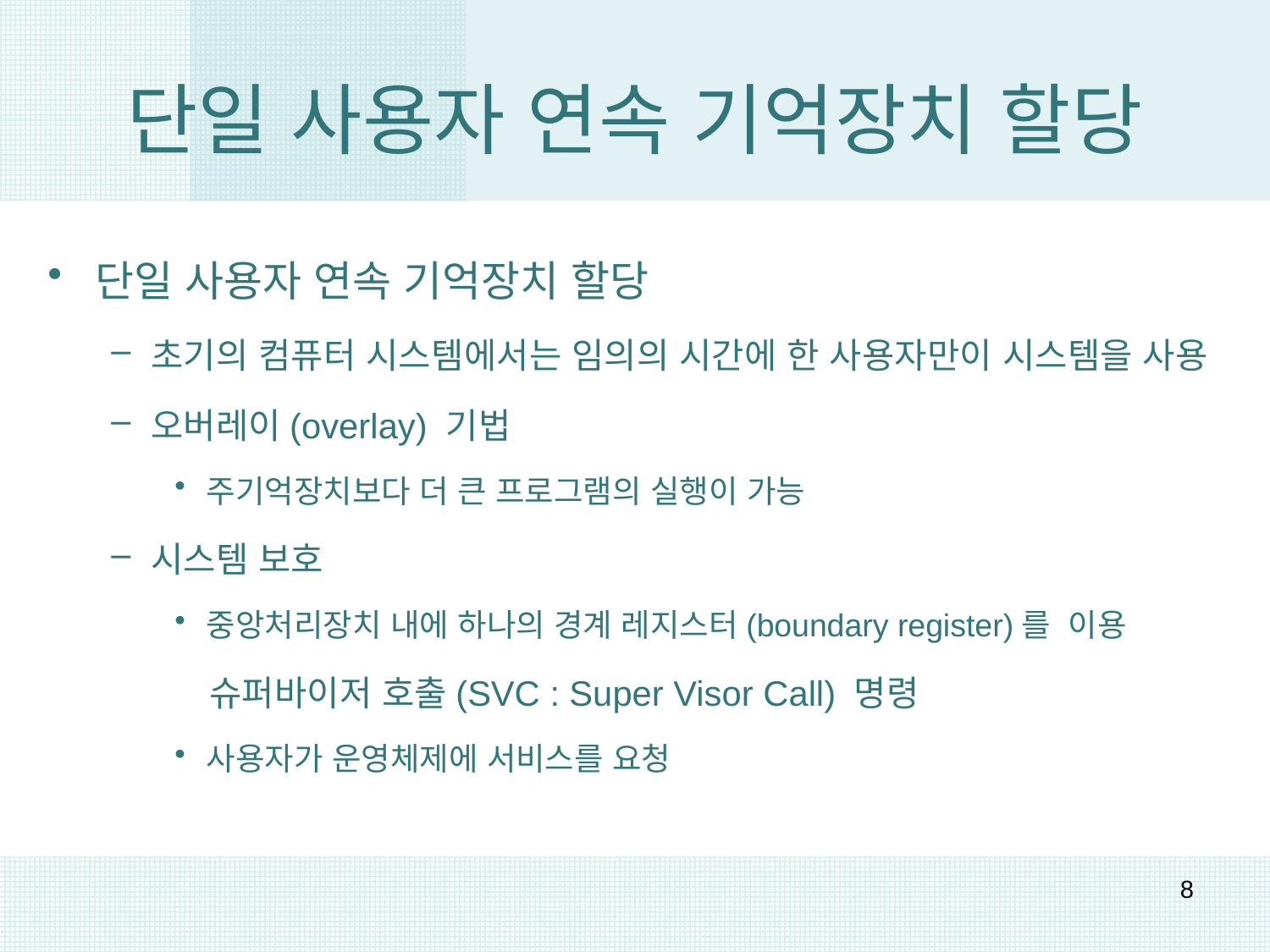

# 단일 사용자 연속 기억장치 할당
단일 사용자 연속 기억장치 할당
초기의 컴퓨터 시스템에서는 임의의 시간에 한 사용자만이 시스템을 사용
오버레이(overlay) 기법
주기억장치보다 더 큰 프로그램의 실행이 가능
시스템 보호
중앙처리장치 내에 하나의 경계 레지스터(boundary register)를  이용
         슈퍼바이저 호출(SVC : Super Visor Call) 명령
사용자가 운영체제에 서비스를 요청

8